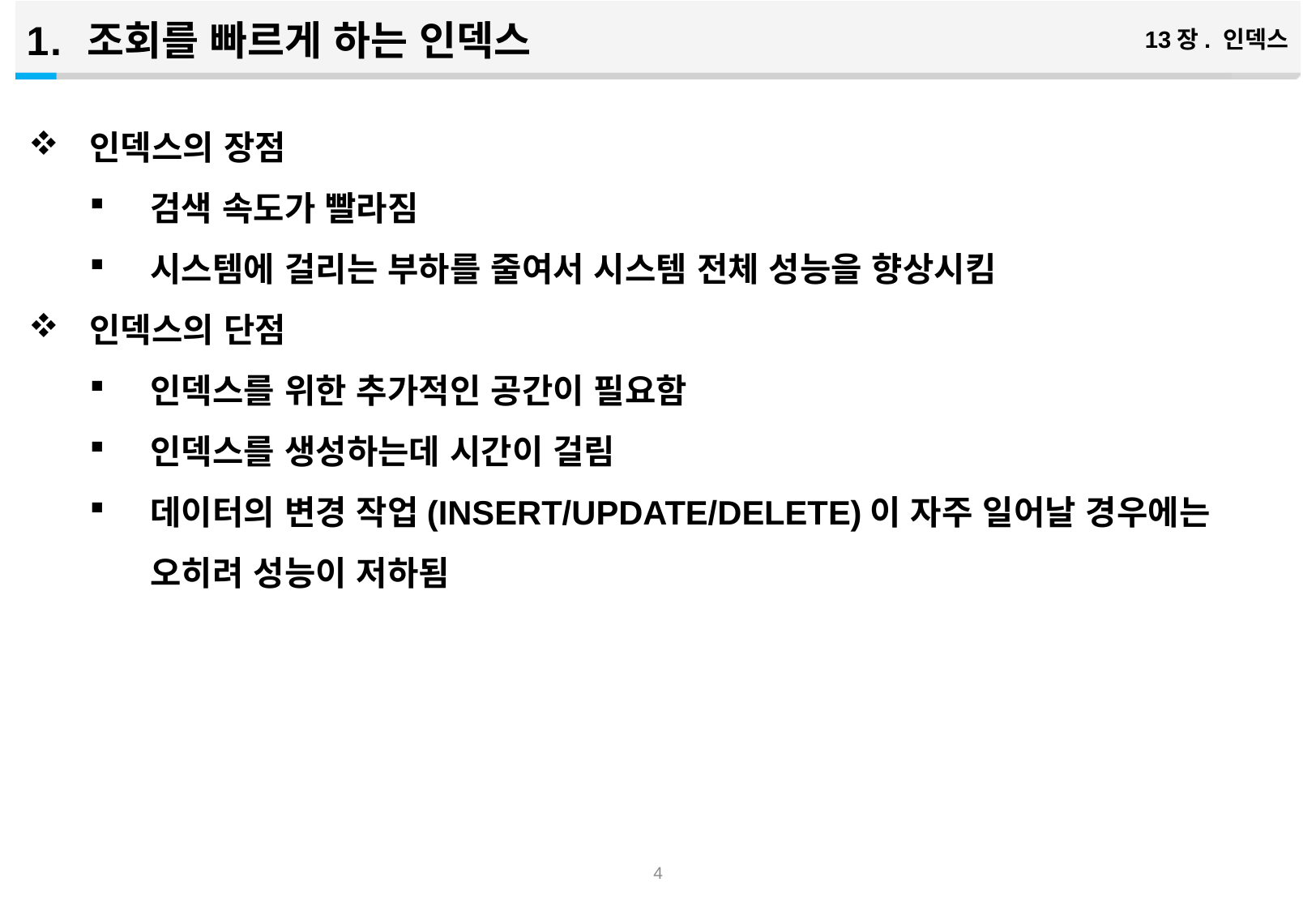

조회를 빠르게 하는 인덱스
13장. 인덱스
인덱스의 장점
검색 속도가 빨라짐
시스템에 걸리는 부하를 줄여서 시스템 전체 성능을 향상시킴
인덱스의 단점
인덱스를 위한 추가적인 공간이 필요함
인덱스를 생성하는데 시간이 걸림
데이터의 변경 작업(INSERT/UPDATE/DELETE)이 자주 일어날 경우에는  오히려 성능이 저하됨
4